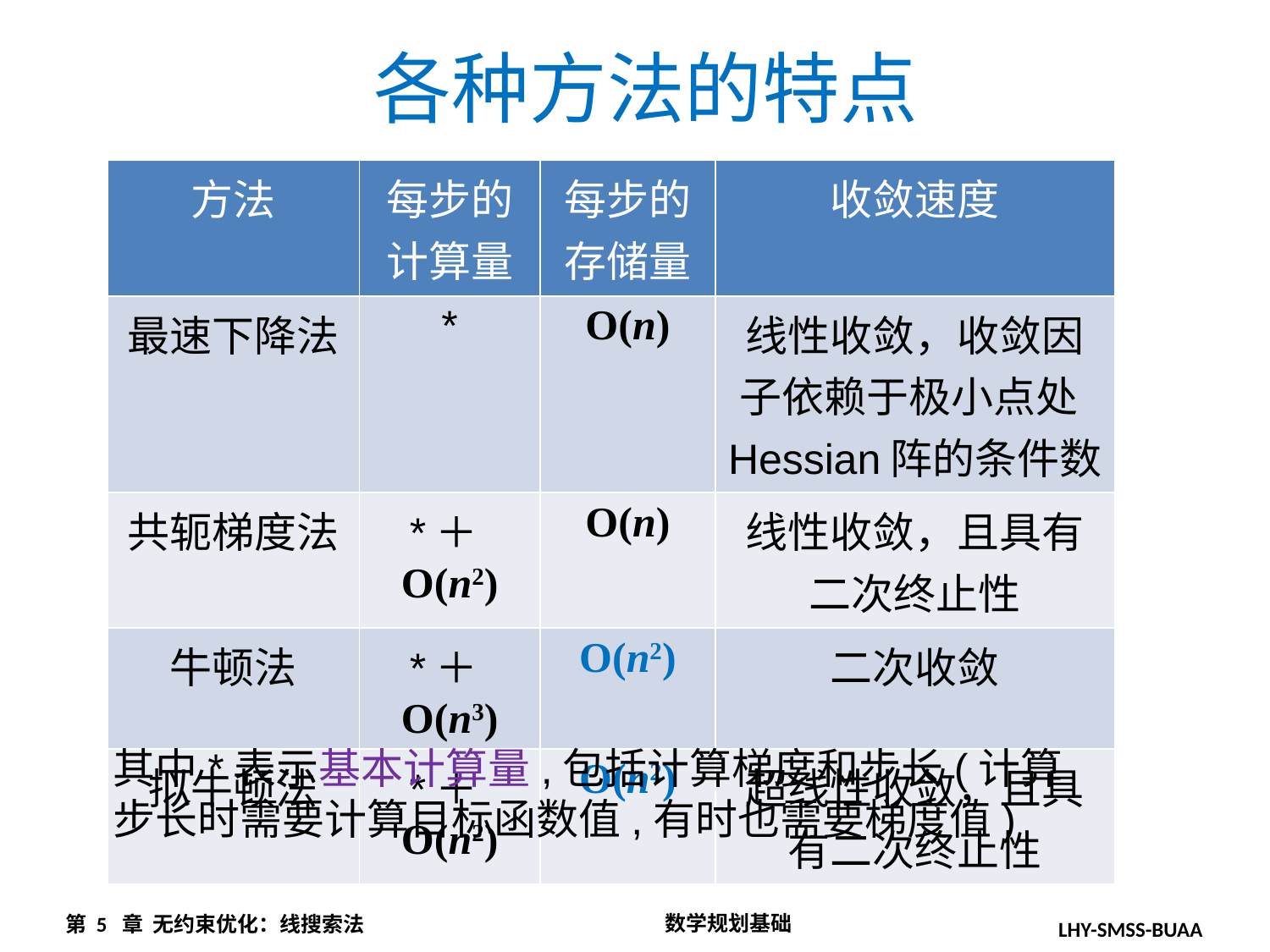

各种方法的特点
| 方法 | 每步的计算量 | 每步的存储量 | 收敛速度 |
| --- | --- | --- | --- |
| 最速下降法 | \* | O(n) | 线性收敛，收敛因子依赖于极小点处Hessian阵的条件数 |
| 共轭梯度法 | \*＋O(n2) | O(n) | 线性收敛，且具有二次终止性 |
| 牛顿法 | \*＋O(n3) | O(n2) | 二次收敛 |
| 拟牛顿法 | \*＋O(n2) | O(n2) | 超线性收敛，且具有二次终止性 |
其中*表示基本计算量,包括计算梯度和步长(计算步长时需要计算目标函数值,有时也需要梯度值)